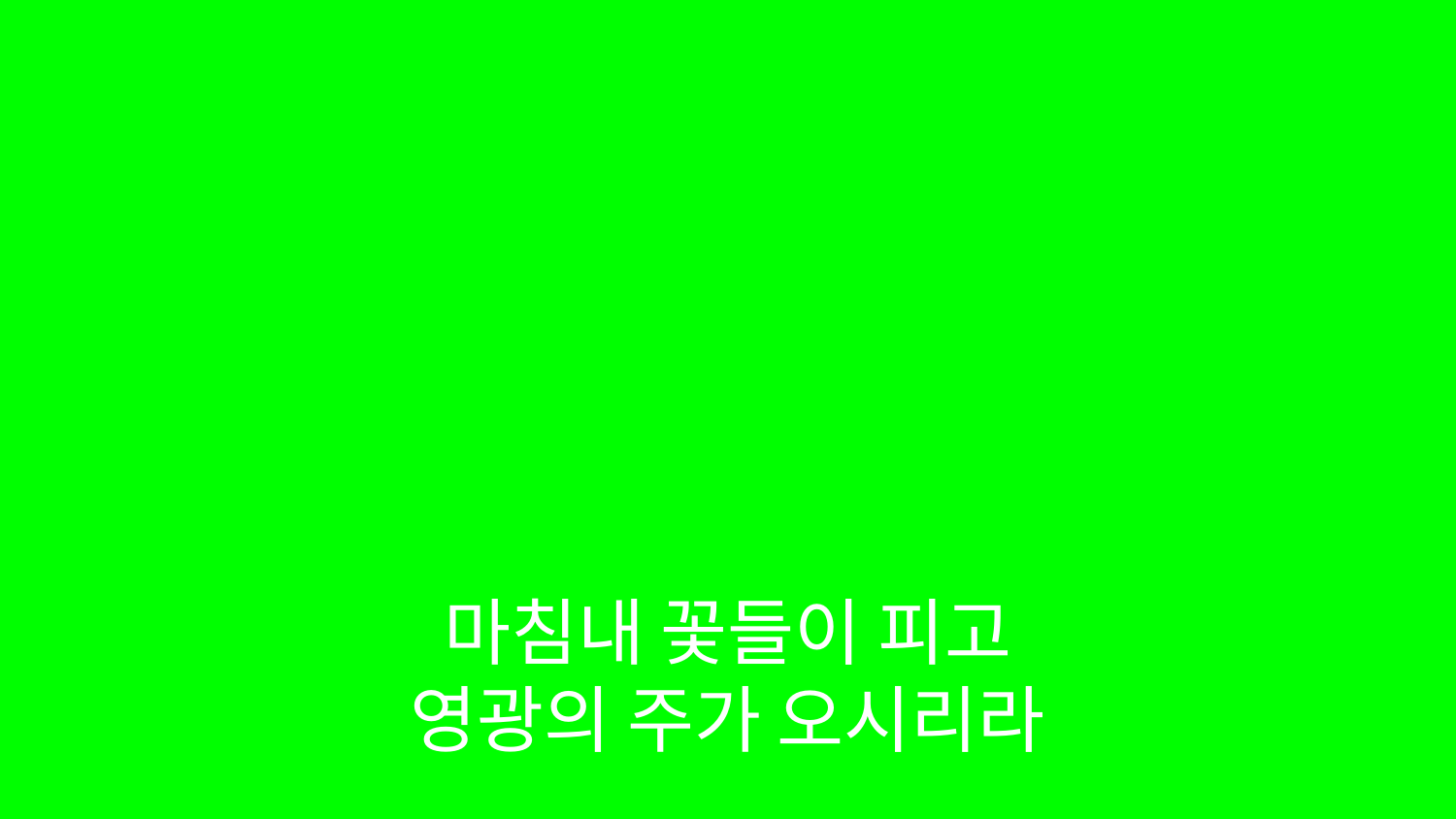

# 마침내 꽃들이 피고
영광의 주가 오시리라